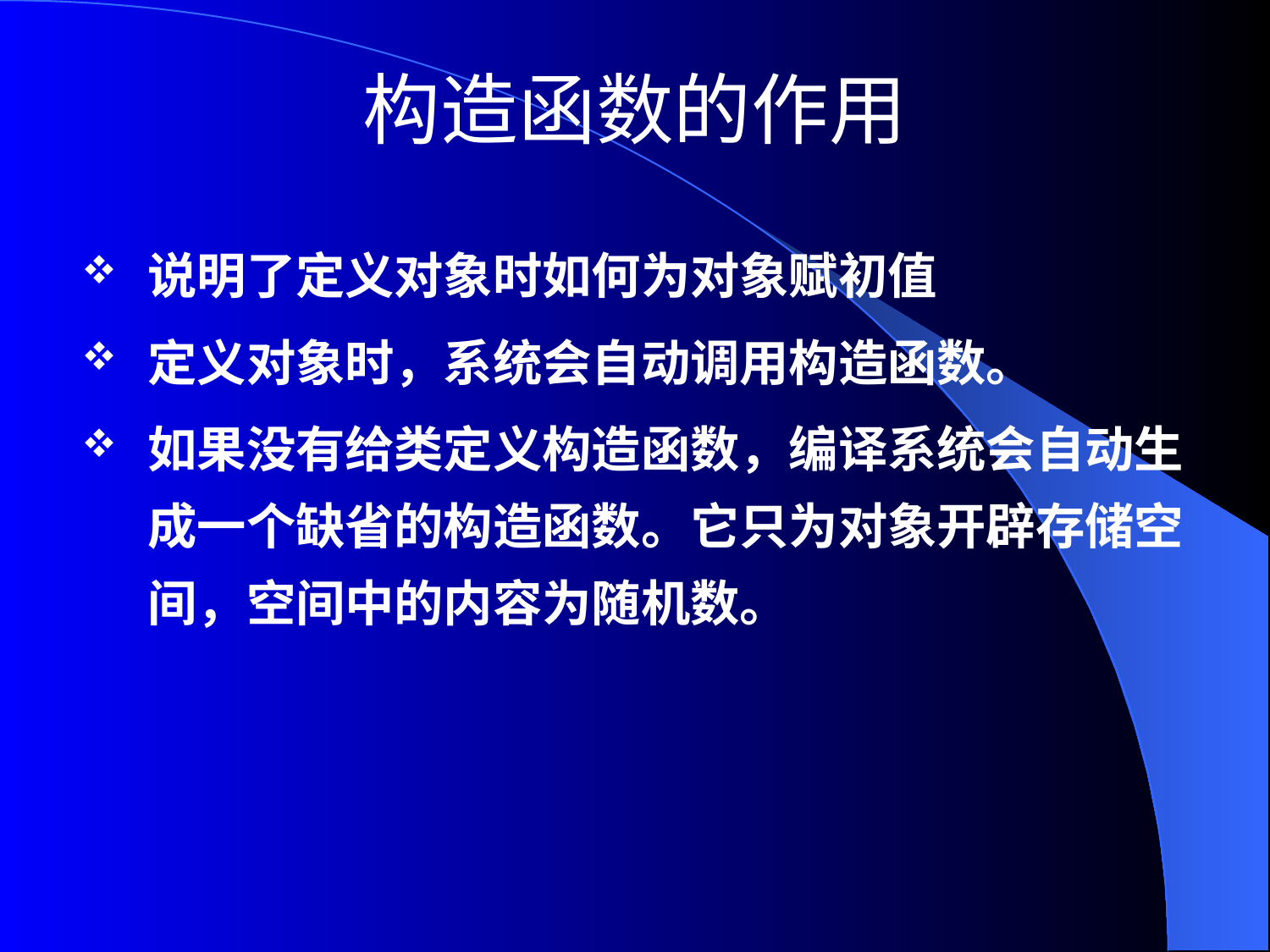

# 构造函数的作用
说明了定义对象时如何为对象赋初值
定义对象时，系统会自动调用构造函数。
如果没有给类定义构造函数，编译系统会自动生成一个缺省的构造函数。它只为对象开辟存储空间，空间中的内容为随机数。